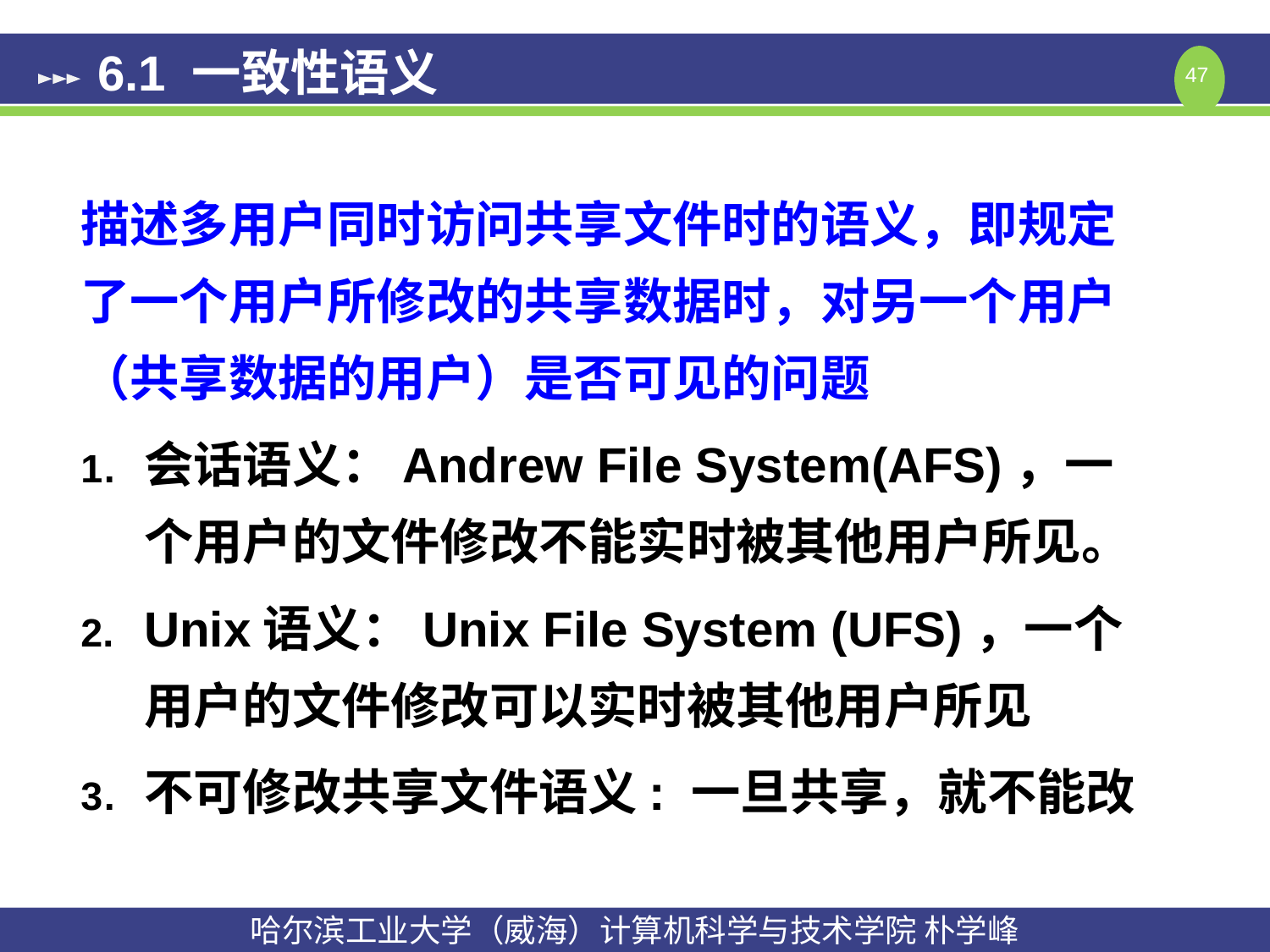

# 6.1 一致性语义
描述多用户同时访问共享文件时的语义，即规定了一个用户所修改的共享数据时，对另一个用户（共享数据的用户）是否可见的问题
会话语义：Andrew File System(AFS)，一个用户的文件修改不能实时被其他用户所见。
Unix语义：Unix File System (UFS)，一个用户的文件修改可以实时被其他用户所见
不可修改共享文件语义: 一旦共享，就不能改